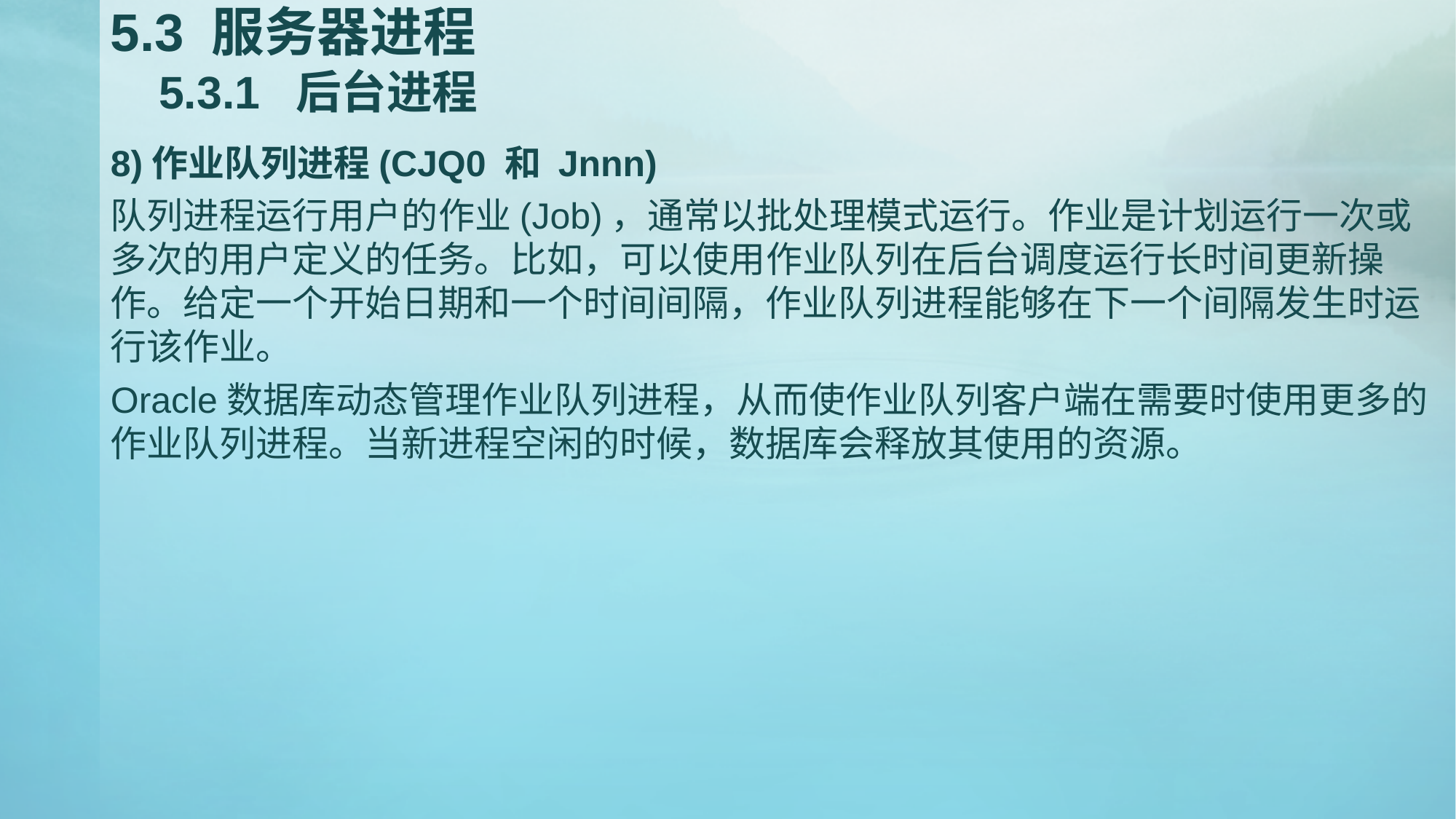

# 5.3 服务器进程 5.3.1  后台进程
8)作业队列进程(CJQ0 和 Jnnn)
队列进程运行用户的作业(Job)，通常以批处理模式运行。作业是计划运行一次或多次的用户定义的任务。比如，可以使用作业队列在后台调度运行长时间更新操作。给定一个开始日期和一个时间间隔，作业队列进程能够在下一个间隔发生时运行该作业。
Oracle数据库动态管理作业队列进程，从而使作业队列客户端在需要时使用更多的作业队列进程。当新进程空闲的时候，数据库会释放其使用的资源。